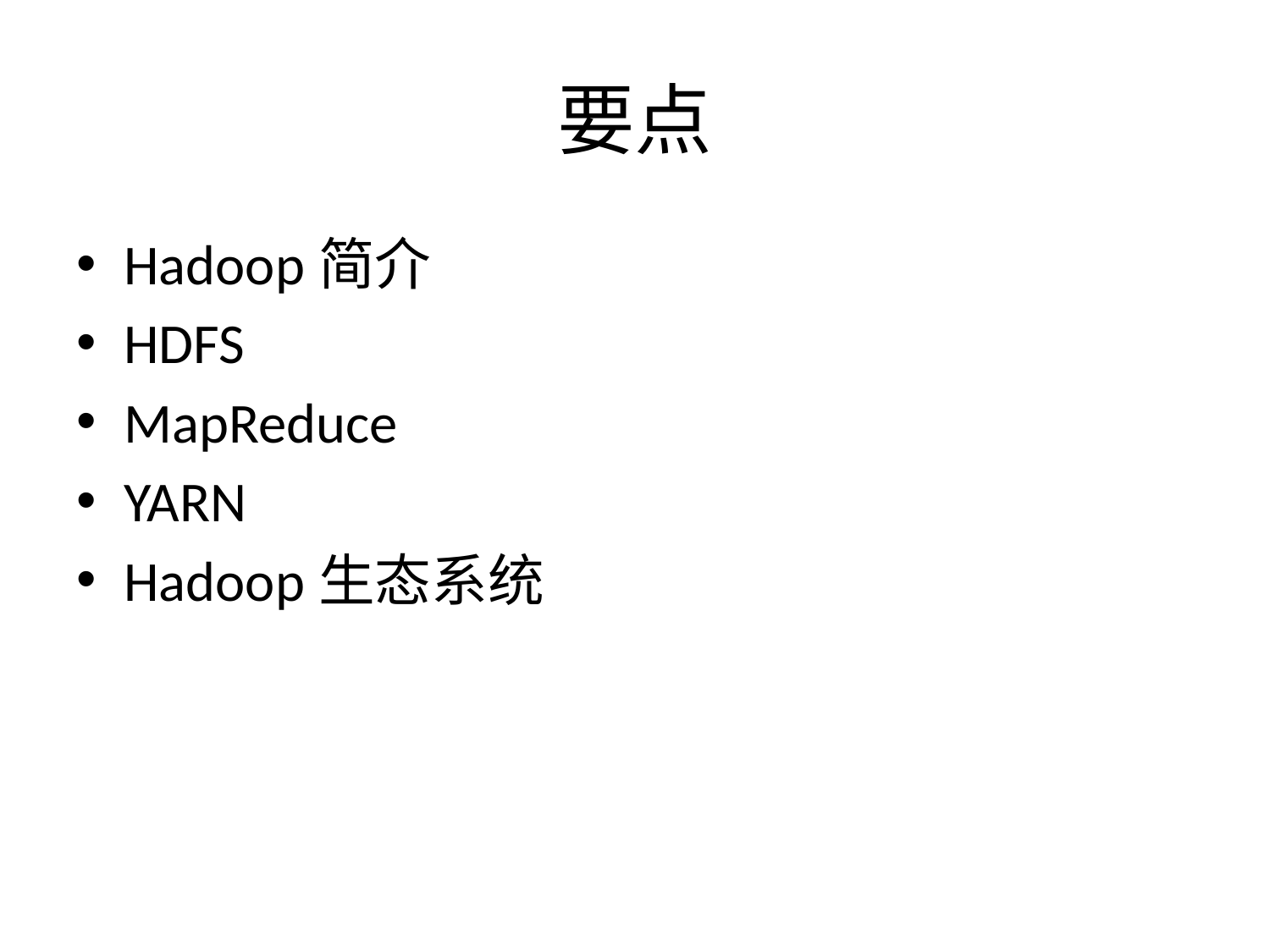

# 要点
Hadoop简介
HDFS
MapReduce
YARN
Hadoop生态系统